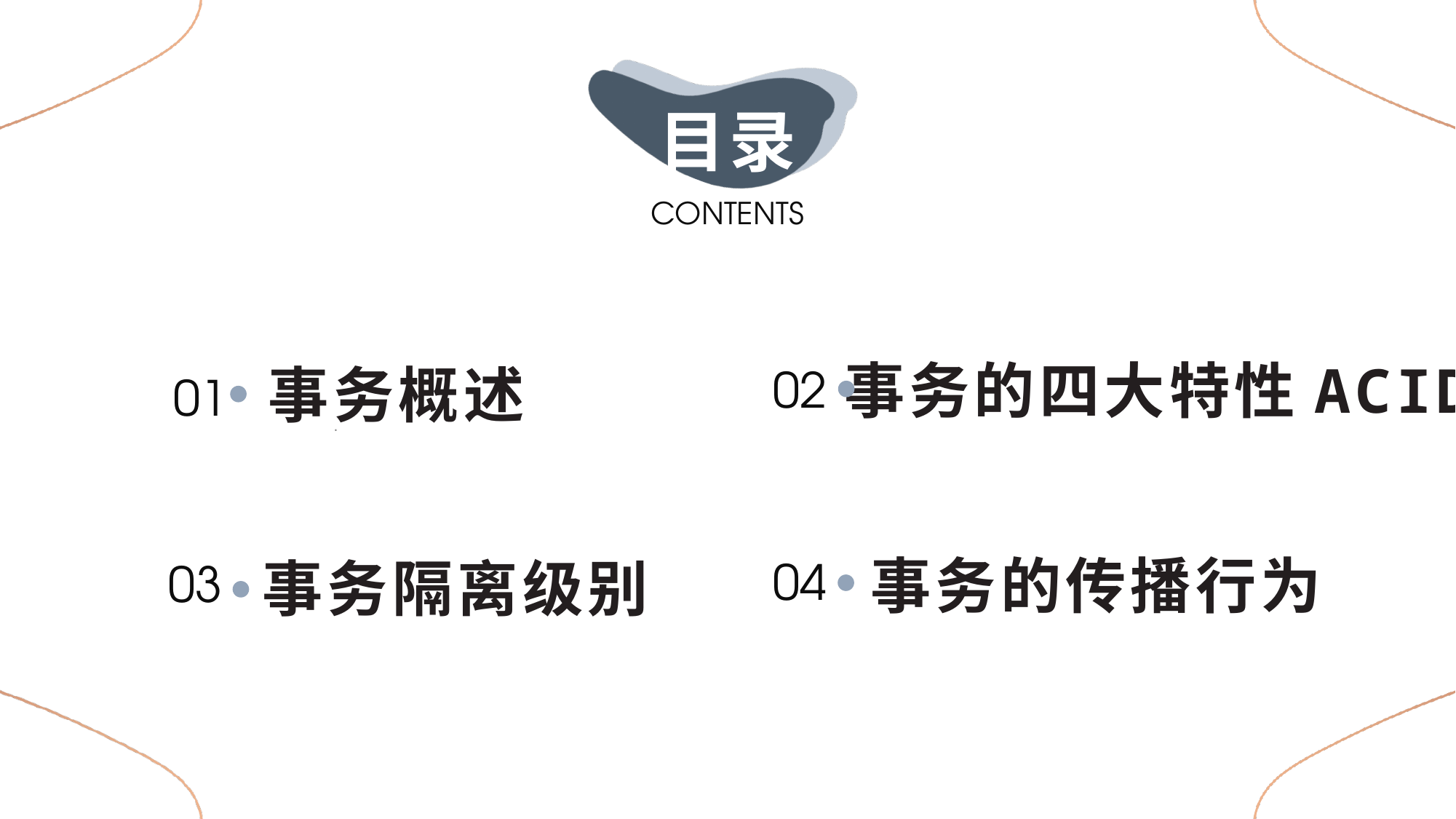

目录
CONTENTS
事务的四大特性ACID
事务概述
02
01

.
事务的传播行为
事务隔离级别
04
03